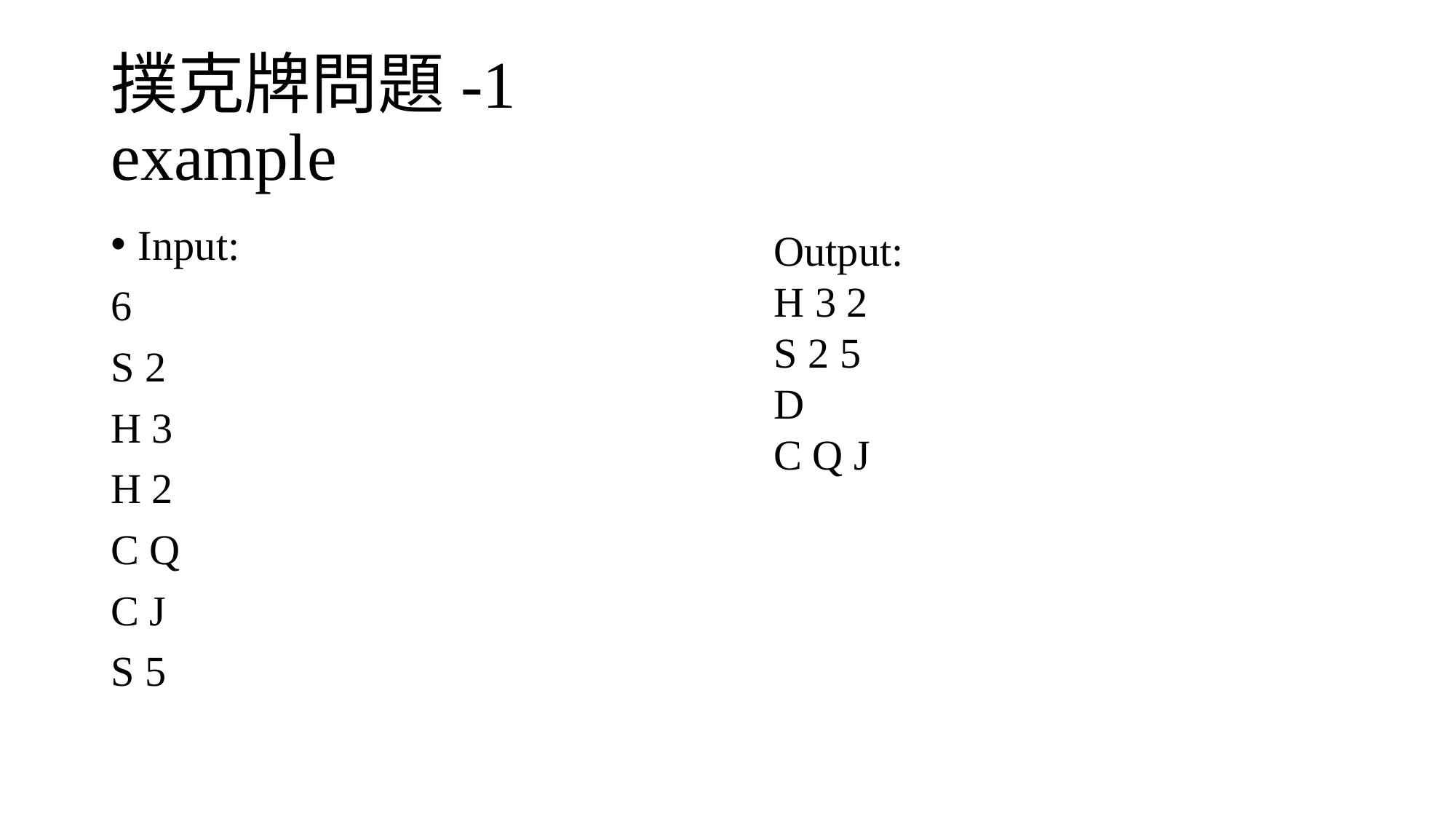

# 撲克牌問題-1 example
Input:
6
S 2
H 3
H 2
C Q
C J
S 5

Output:
H 3 2
S 2 5
D
C Q J